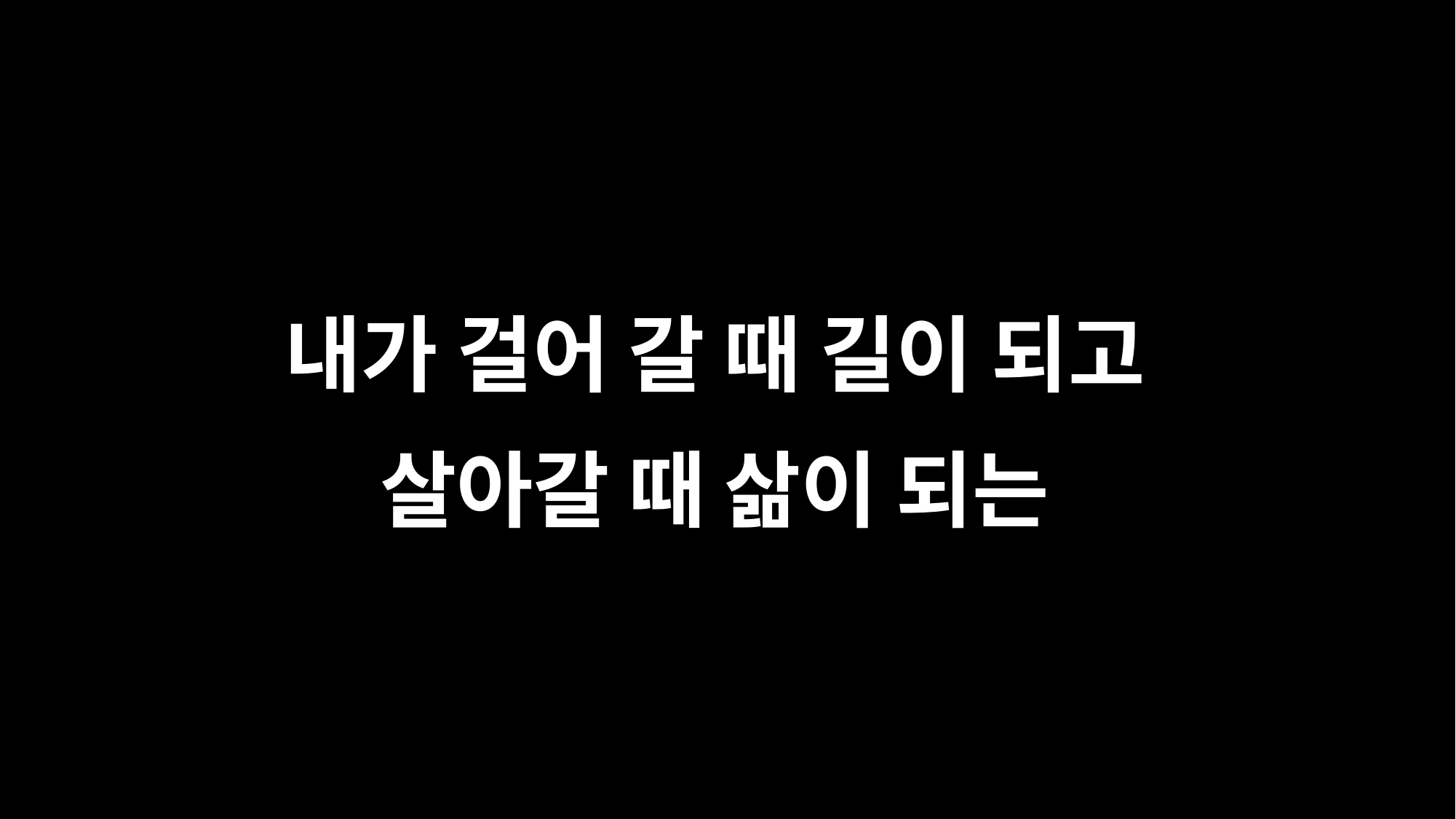

내가 걸어 갈 때 길이 되고
살아갈 때 삶이 되는